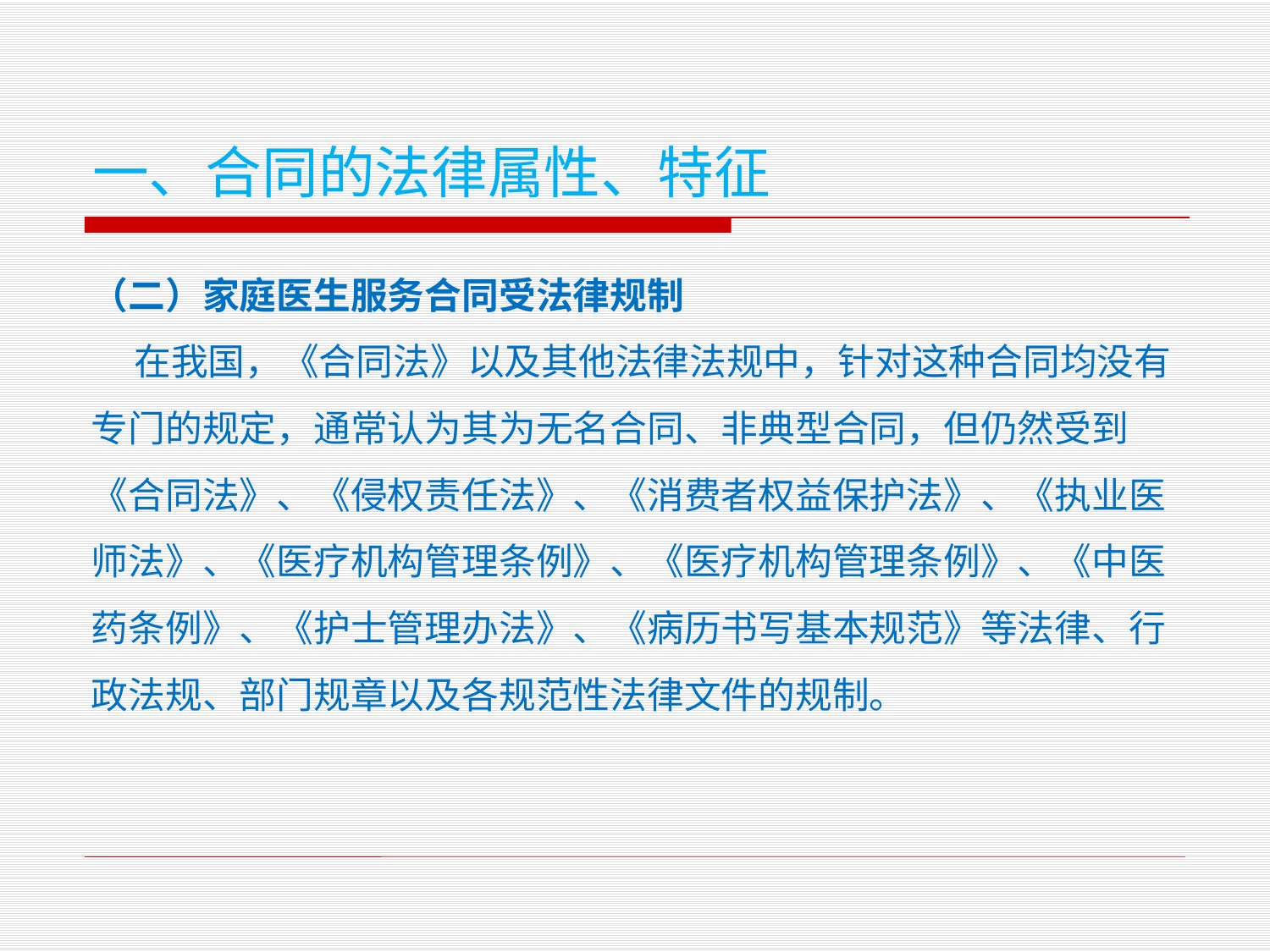

# 一、合同的法律属性、特征
（二）家庭医生服务合同受法律规制
    在我国，《合同法》以及其他法律法规中，针对这种合同均没有专门的规定，通常认为其为无名合同、非典型合同，但仍然受到《合同法》、《侵权责任法》、《消费者权益保护法》、《执业医师法》、《医疗机构管理条例》、《医疗机构管理条例》、《中医药条例》、《护士管理办法》、《病历书写基本规范》等法律、行政法规、部门规章以及各规范性法律文件的规制。